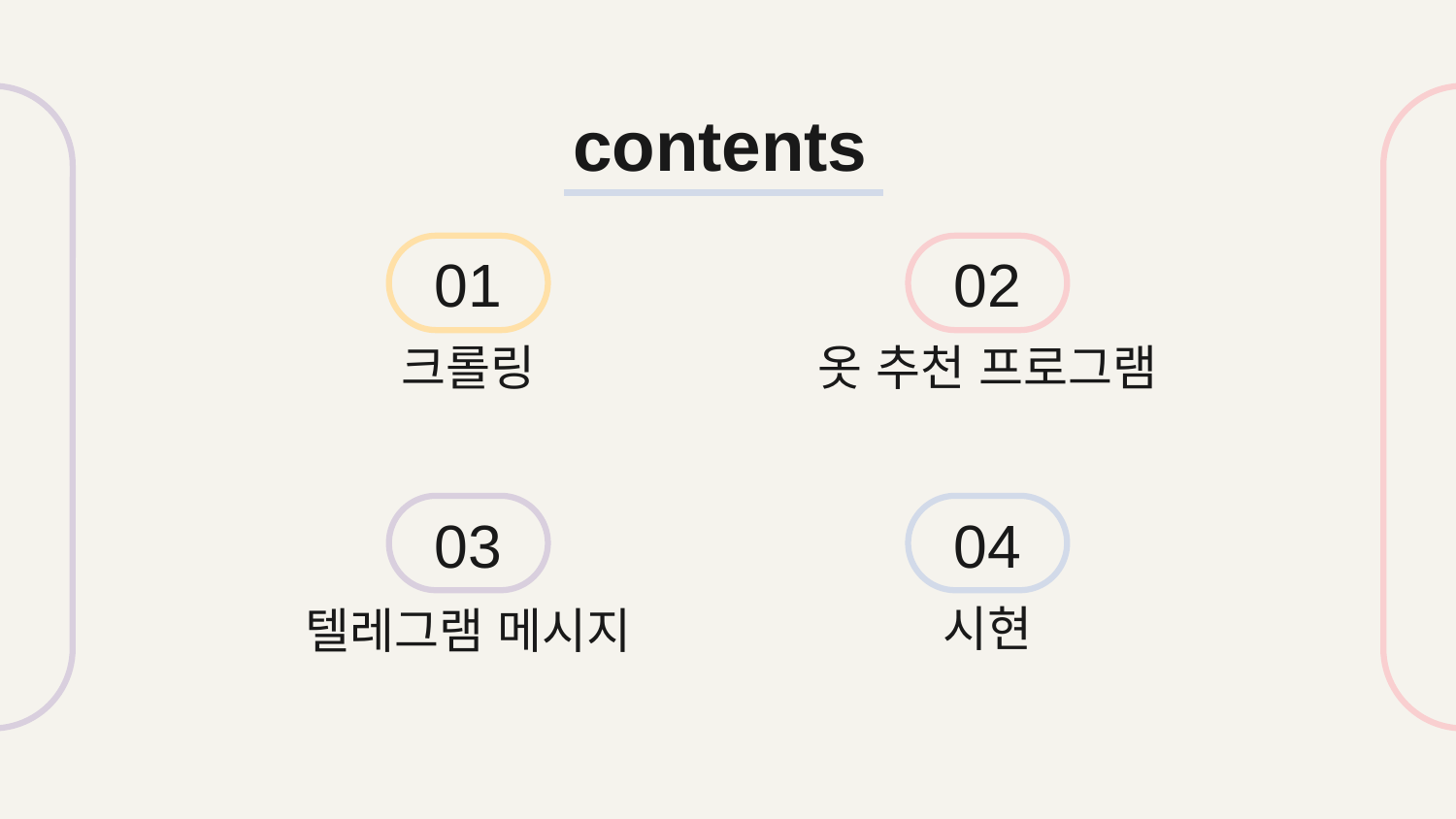

contents
01
02

# 크롤링
옷 추천 프로그램
03
04

텔레그램 메시지
시현